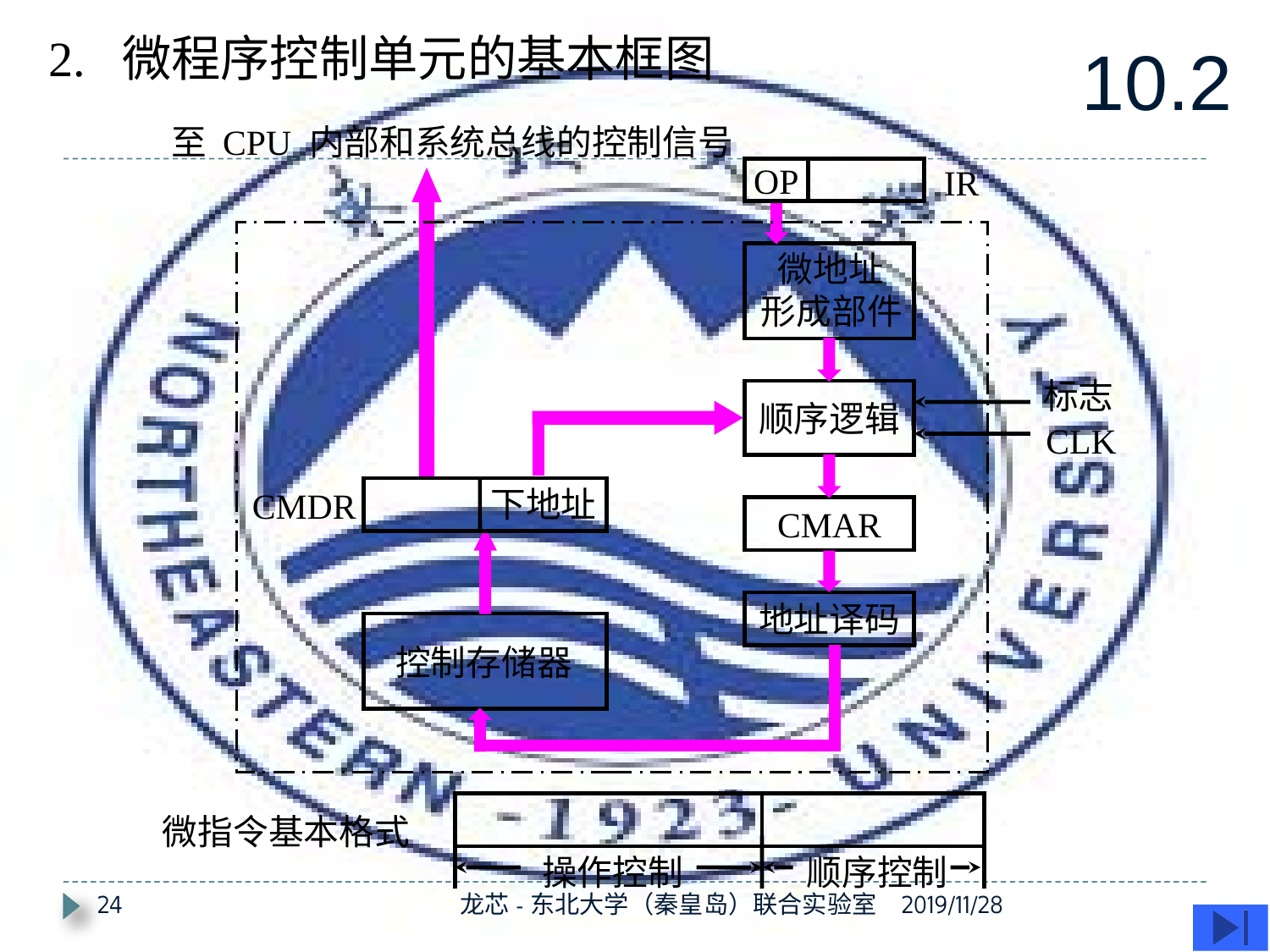

2.  微程序控制单元的基本框图
10.2
至 CPU 内部和系统总线的控制信号
IR
OP

    微地址
 形成部件

标志

CLK

顺序逻辑

下地址

CMDR

CMAR

地址译码

控制存储器

操作控制
顺序控制

微指令基本格式
24
龙芯-东北大学（秦皇岛）联合实验室
2019/11/28